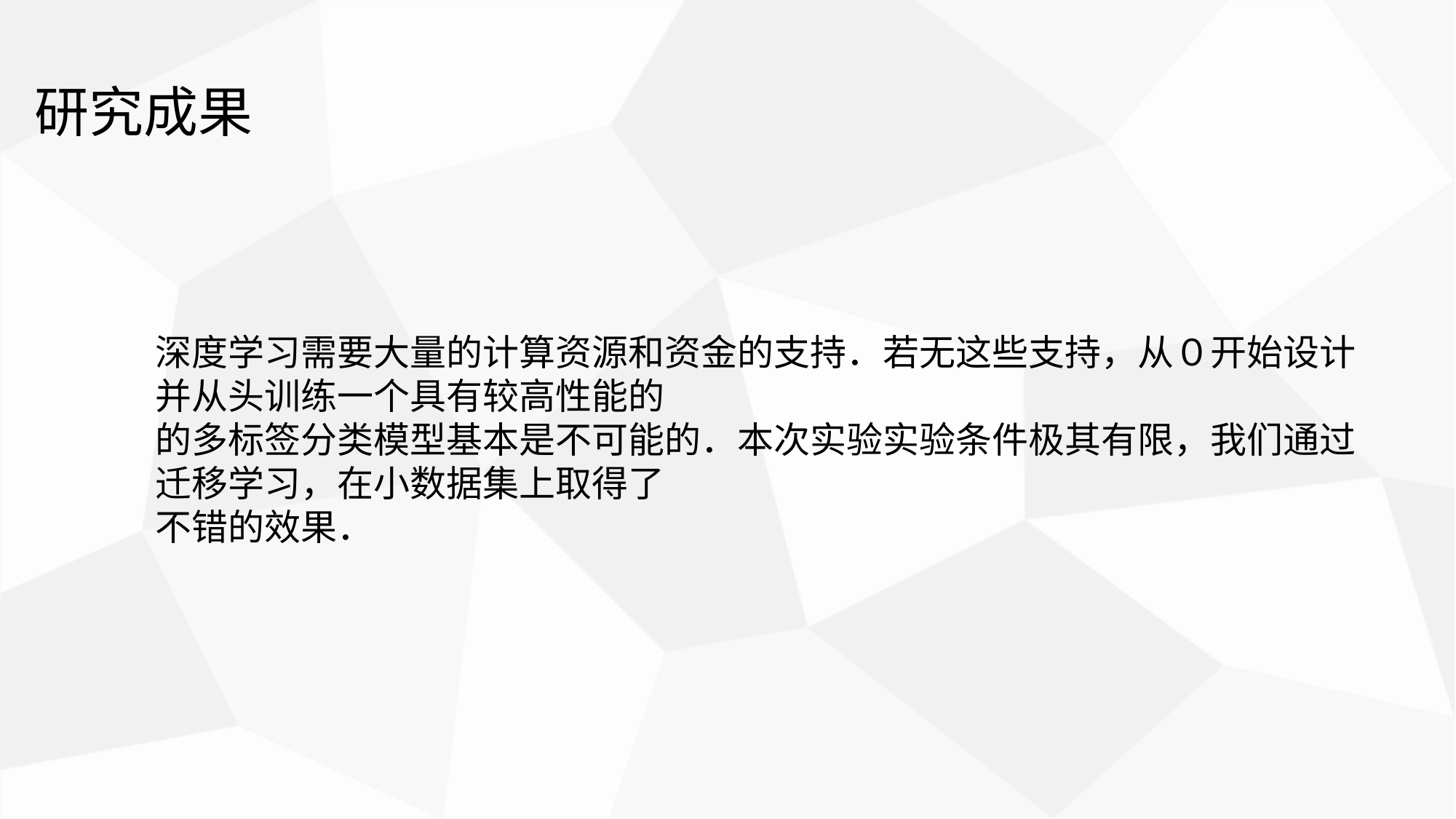

研究成果

深度学习需要大量的计算资源和资金的支持．若无这些支持，从０开始设计并从头训练一个具有较高性能的
的多标签分类模型基本是不可能的．本次实验实验条件极其有限，我们通过迁移学习，在小数据集上取得了
不错的效果．